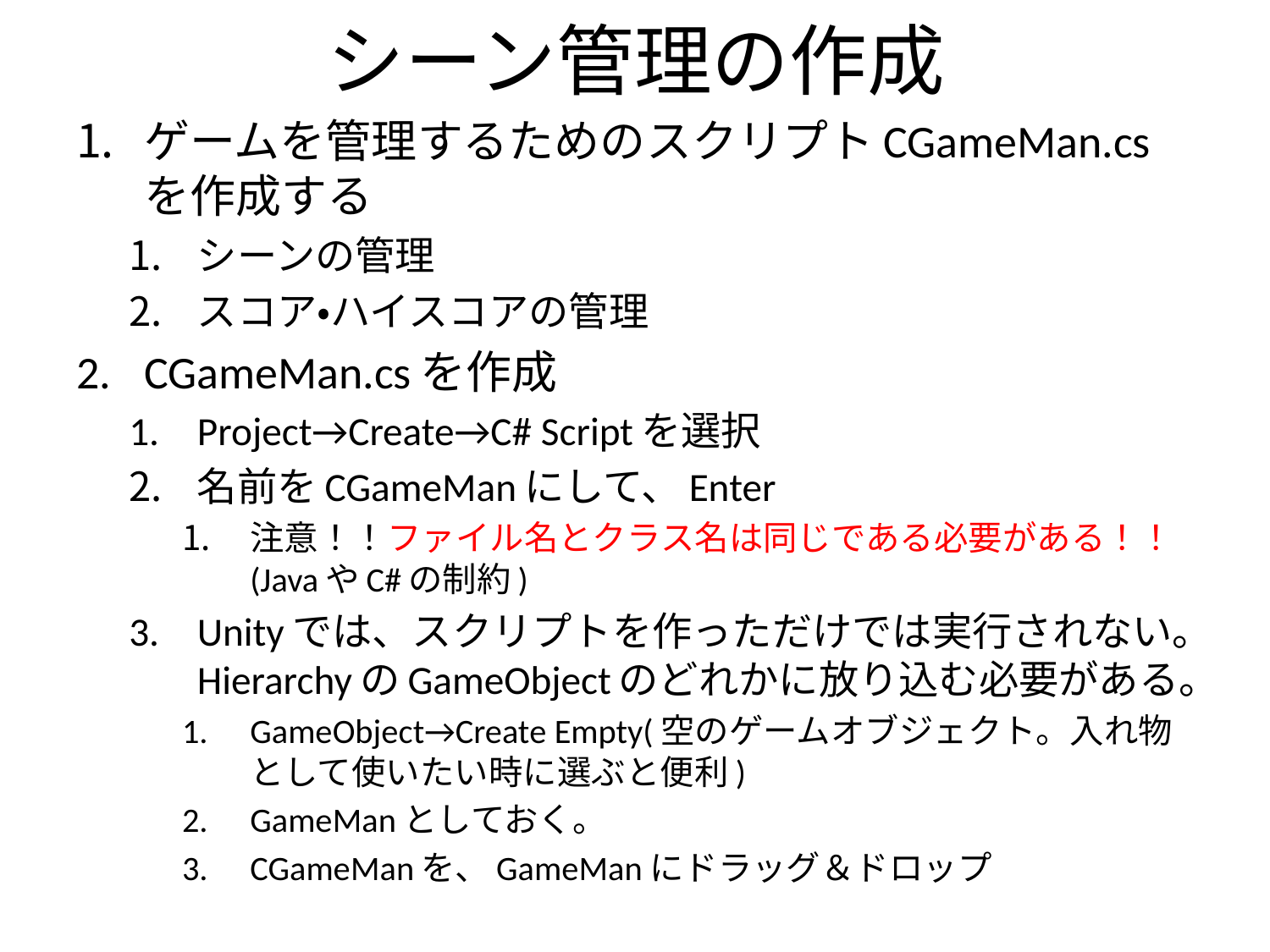

# シーン管理の作成
ゲームを管理するためのスクリプトCGameMan.csを作成する
シーンの管理
スコア・ハイスコアの管理
CGameMan.csを作成
Project→Create→C# Scriptを選択
名前をCGameManにして、Enter
注意！！ファイル名とクラス名は同じである必要がある！！(JavaやC#の制約)
Unityでは、スクリプトを作っただけでは実行されない。HierarchyのGameObjectのどれかに放り込む必要がある。
GameObject→Create Empty(空のゲームオブジェクト。入れ物として使いたい時に選ぶと便利)
GameManとしておく。
CGameManを、GameManにドラッグ＆ドロップ